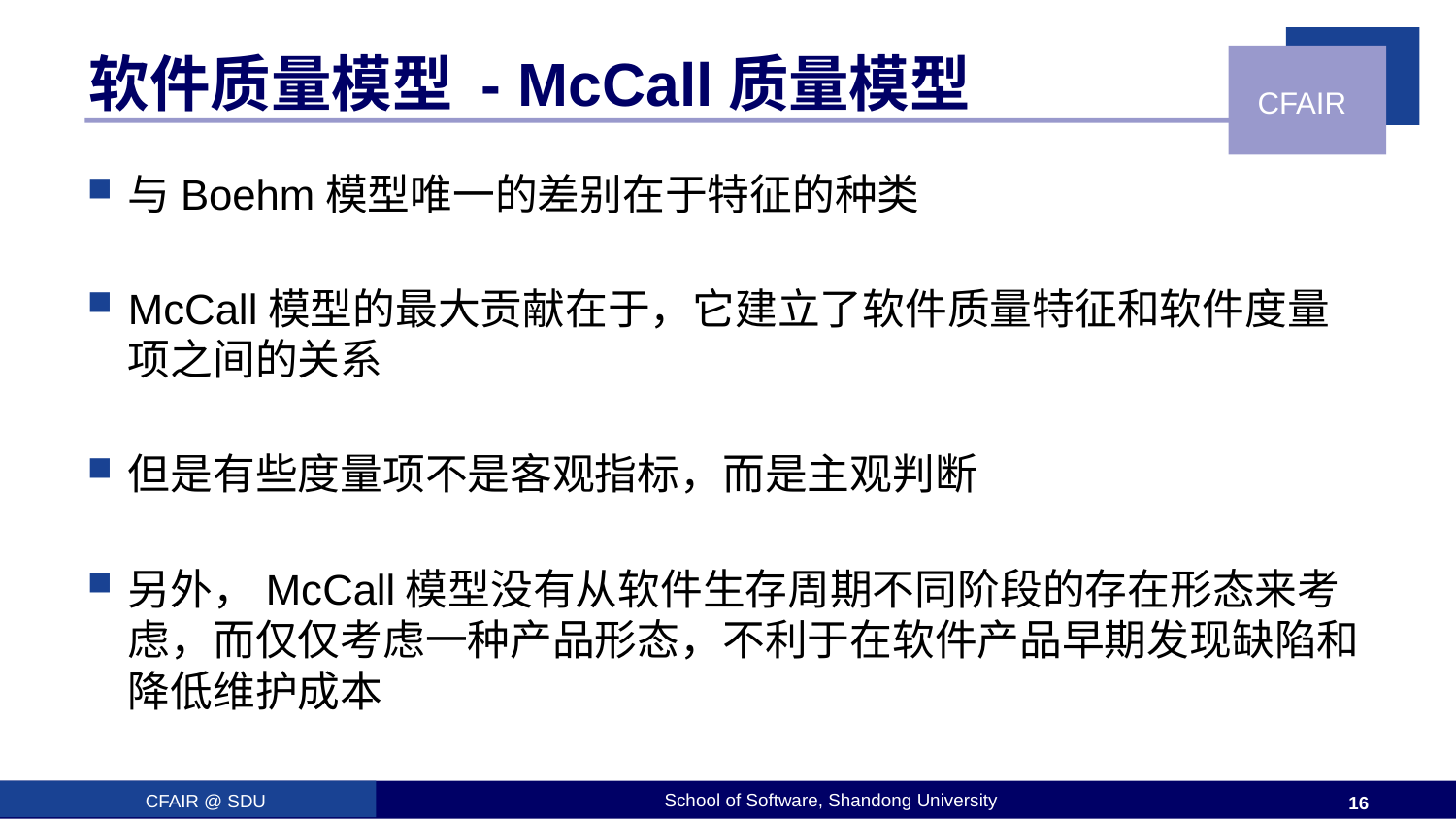

# 软件质量模型 - McCall质量模型
与Boehm模型唯一的差别在于特征的种类

McCall模型的最大贡献在于，它建立了软件质量特征和软件度量项之间的关系

但是有些度量项不是客观指标，而是主观判断

另外，McCall模型没有从软件生存周期不同阶段的存在形态来考虑，而仅仅考虑一种产品形态，不利于在软件产品早期发现缺陷和降低维护成本